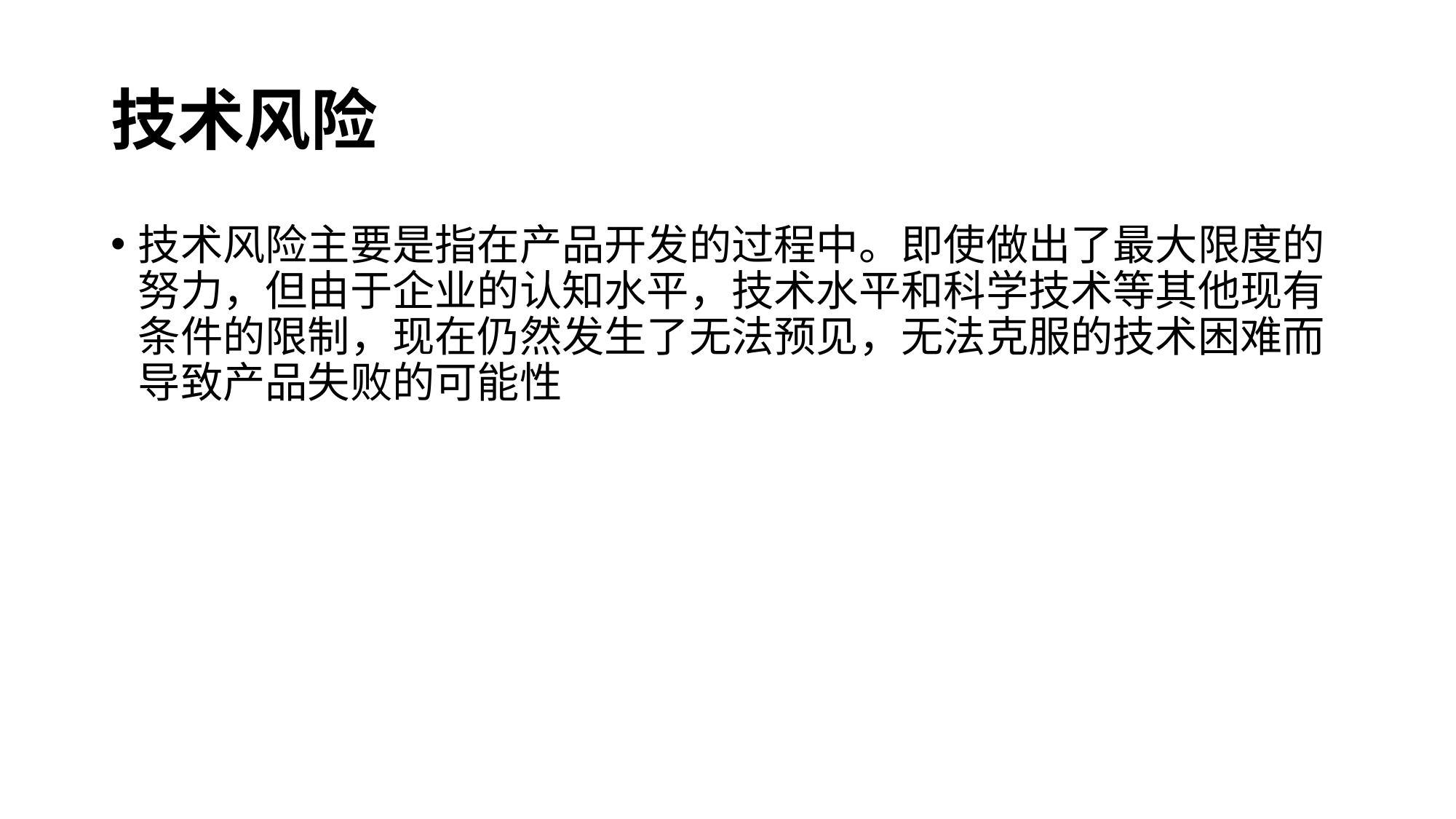

# 技术风险
技术风险主要是指在产品开发的过程中。即使做出了最大限度的努力，但由于企业的认知水平，技术水平和科学技术等其他现有条件的限制，现在仍然发生了无法预见，无法克服的技术困难而导致产品失败的可能性